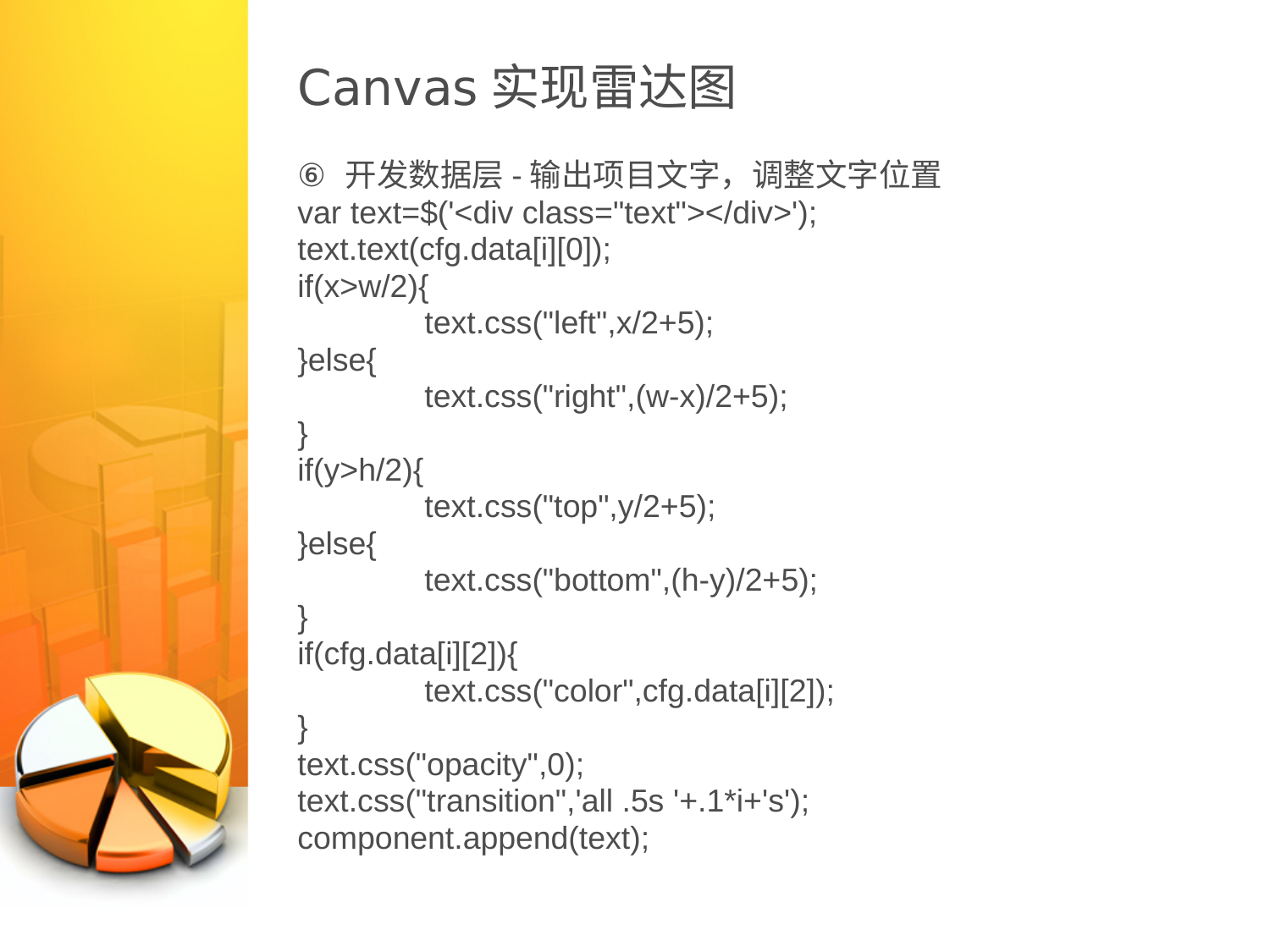

# Canvas实现雷达图
开发数据层-输出项目文字，调整文字位置
var text=$('<div class="text"></div>');
text.text(cfg.data[i][0]);
if(x>w/2){
	text.css("left",x/2+5);
}else{
	text.css("right",(w-x)/2+5);
}
if(y>h/2){
	text.css("top",y/2+5);
}else{
	text.css("bottom",(h-y)/2+5);
}
if(cfg.data[i][2]){
	text.css("color",cfg.data[i][2]);
}
text.css("opacity",0);
text.css("transition",'all .5s '+.1*i+'s');
component.append(text);

PPT模板下载：www.1ppt.com/moban/     行业PPT模板：www.1ppt.com/hangye/
节日PPT模板：www.1ppt.com/jieri/           PPT素材下载：www.1ppt.com/sucai/
PPT背景图片：www.1ppt.com/beijing/      PPT图表下载：www.1ppt.com/tubiao/
优秀PPT下载：www.1ppt.com/xiazai/        PPT教程： www.1ppt.com/powerpoint/
Word教程： www.1ppt.com/word/              Excel教程：www.1ppt.com/excel/
资料下载：www.1ppt.com/ziliao/                PPT课件下载：www.1ppt.com/kejian/
范文下载：www.1ppt.com/fanwen/             试卷下载：www.1ppt.com/shiti/
教案下载：www.1ppt.com/jiaoan/        PPT论坛：www.1ppt.cn